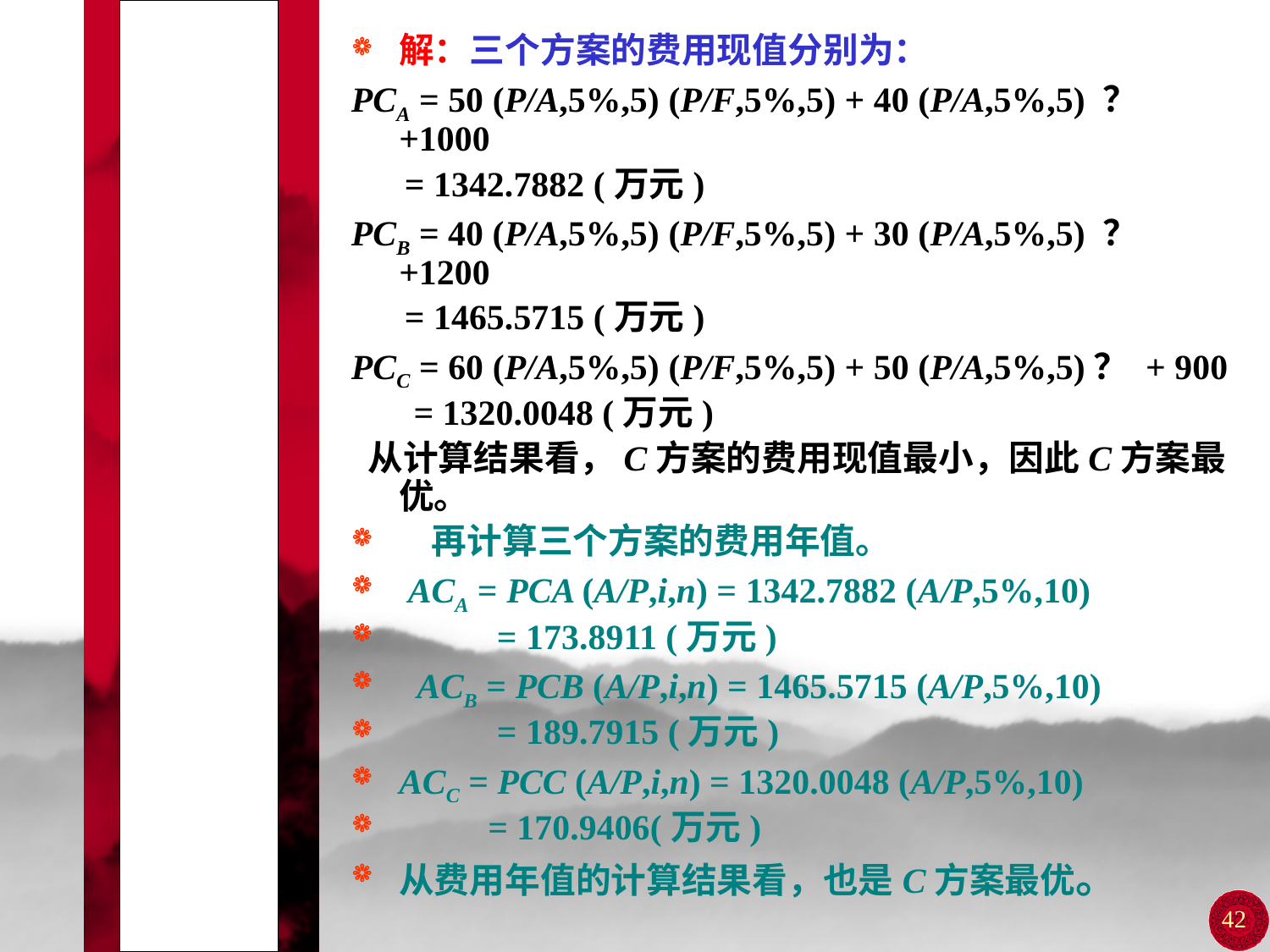

# 第四节    经济效益的动态评价指标
解：三个方案的费用现值分别为：
PCA = 50 (P/A,5%,5) (P/F,5%,5) + 40 (P/A,5%,5) ？+1000
      = 1342.7882 (万元)
PCB = 40 (P/A,5%,5) (P/F,5%,5) + 30 (P/A,5%,5) ？+1200
      = 1465.5715 (万元)
PCC = 60 (P/A,5%,5) (P/F,5%,5) + 50 (P/A,5%,5)？ + 900
       = 1320.0048 (万元)
 从计算结果看，C方案的费用现值最小，因此C方案最优。
   再计算三个方案的费用年值。
 ACA = PCA (A/P,i,n) = 1342.7882 (A/P,5%,10)
           = 173.8911 (万元)
  ACB = PCB (A/P,i,n) = 1465.5715 (A/P,5%,10)
           = 189.7915 (万元)
ACC = PCC (A/P,i,n) = 1320.0048 (A/P,5%,10)
          = 170.9406(万元)
从费用年值的计算结果看，也是C方案最优。
42